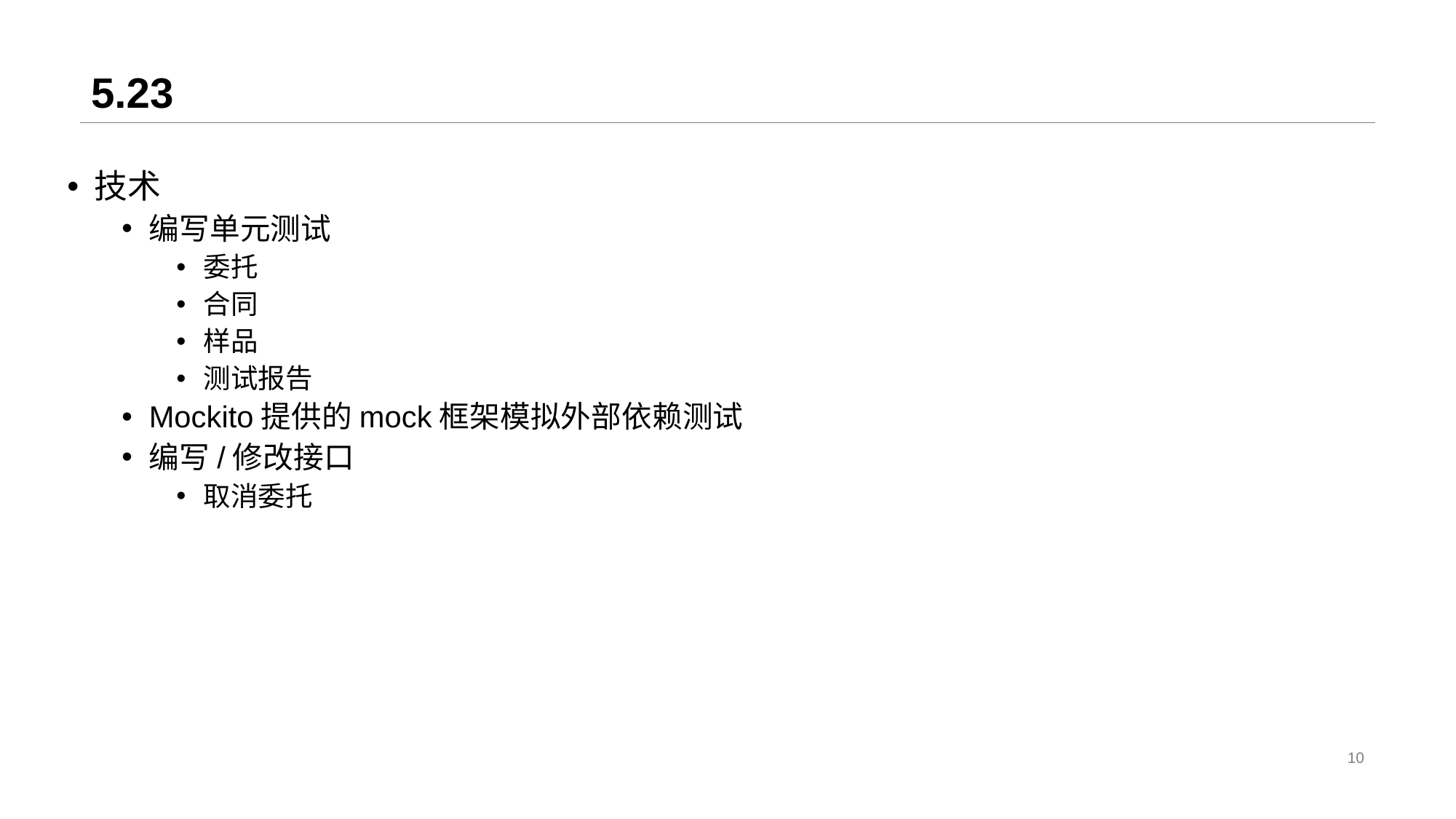

# 5.23
技术
编写单元测试
委托
合同
样品
测试报告
Mockito提供的mock框架模拟外部依赖测试
编写/修改接口
取消委托

10